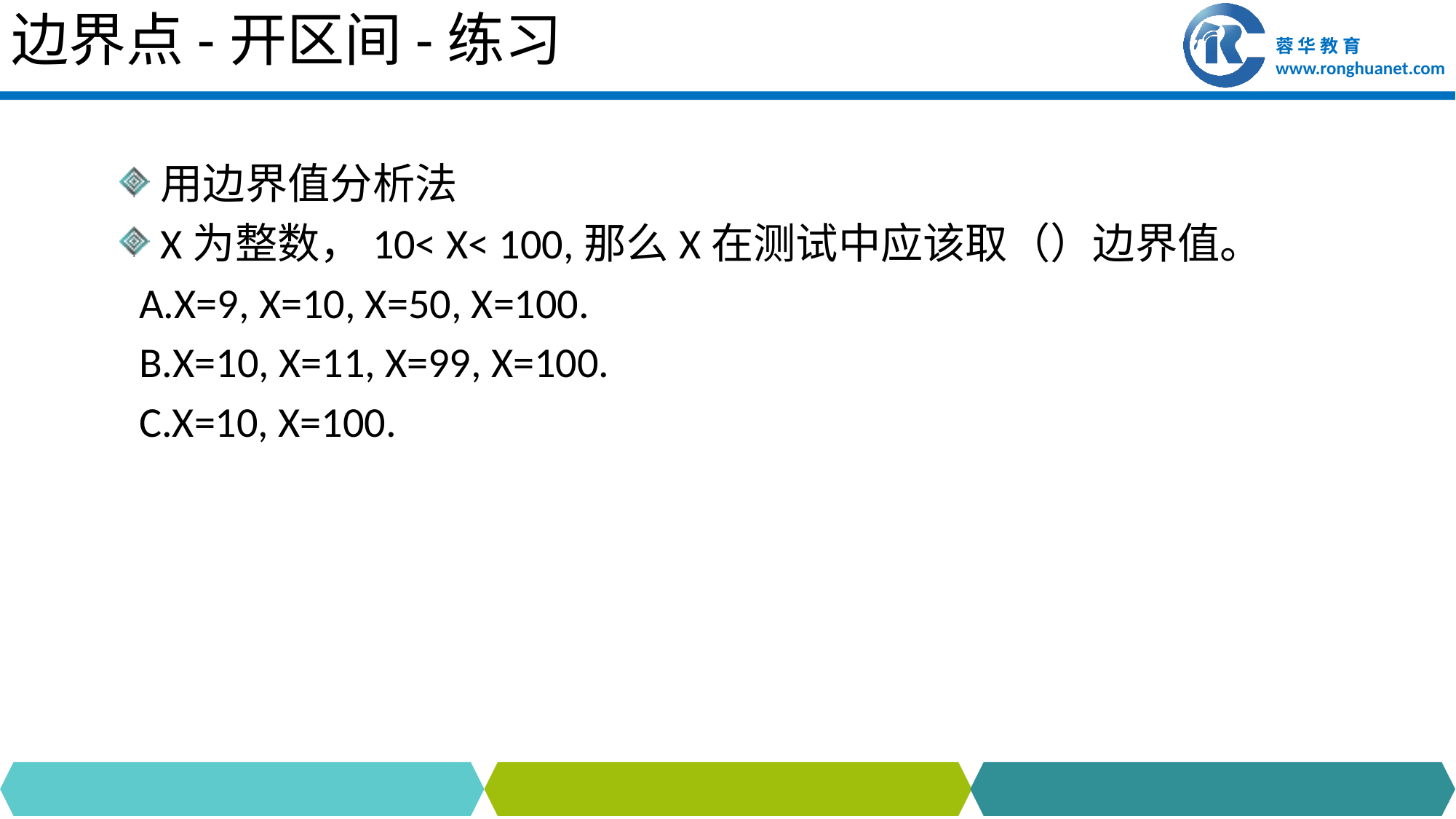

# 边界点-开区间-练习
用边界值分析法
X为整数，10< X< 100,那么X在测试中应该取（）边界值。
  A.X=9, X=10, X=50, X=100.
  B.X=10, X=11, X=99, X=100.
  C.X=10, X=100.